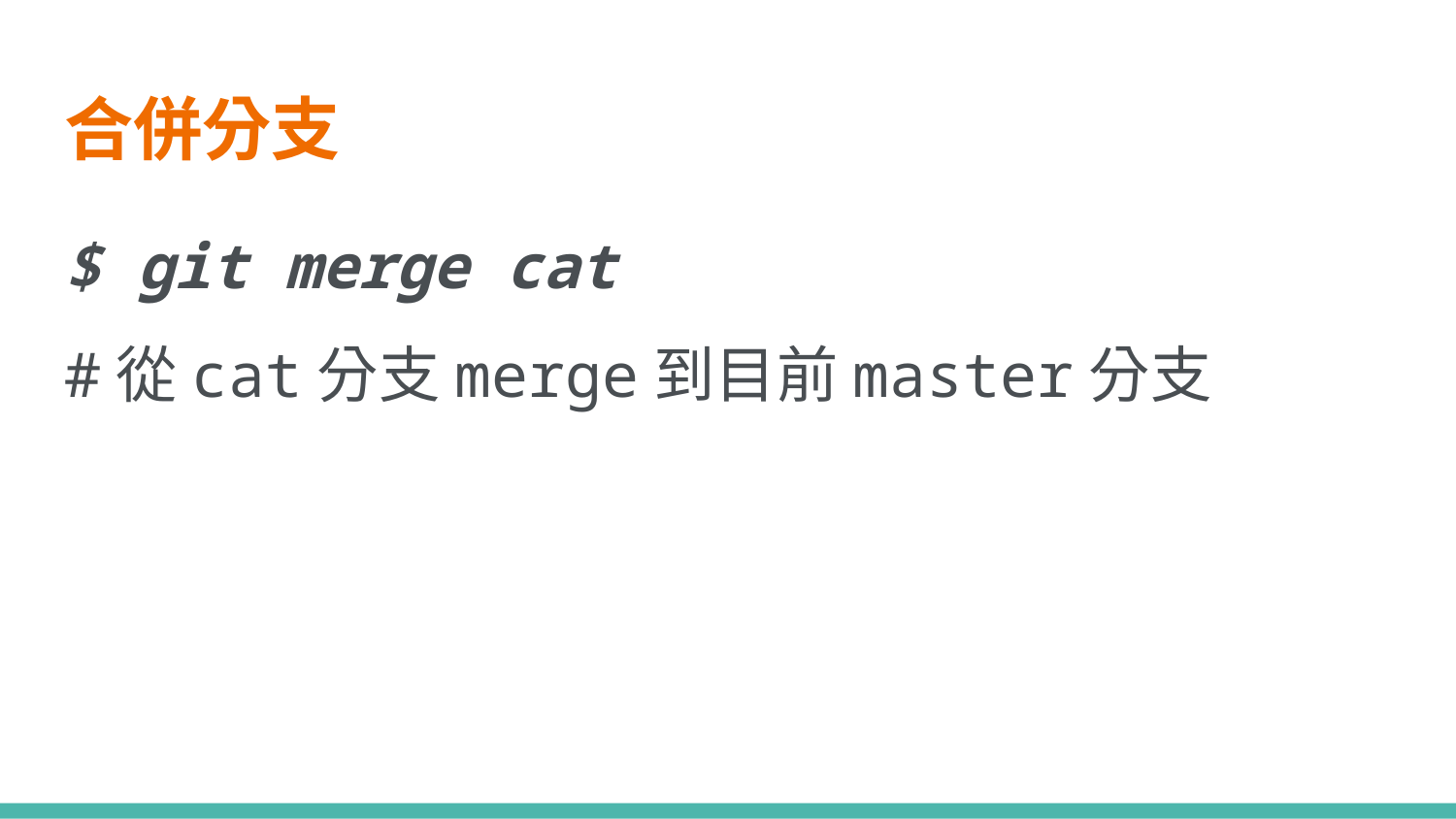

# 合併分支
$ git merge cat
#從cat分支merge到目前master分支